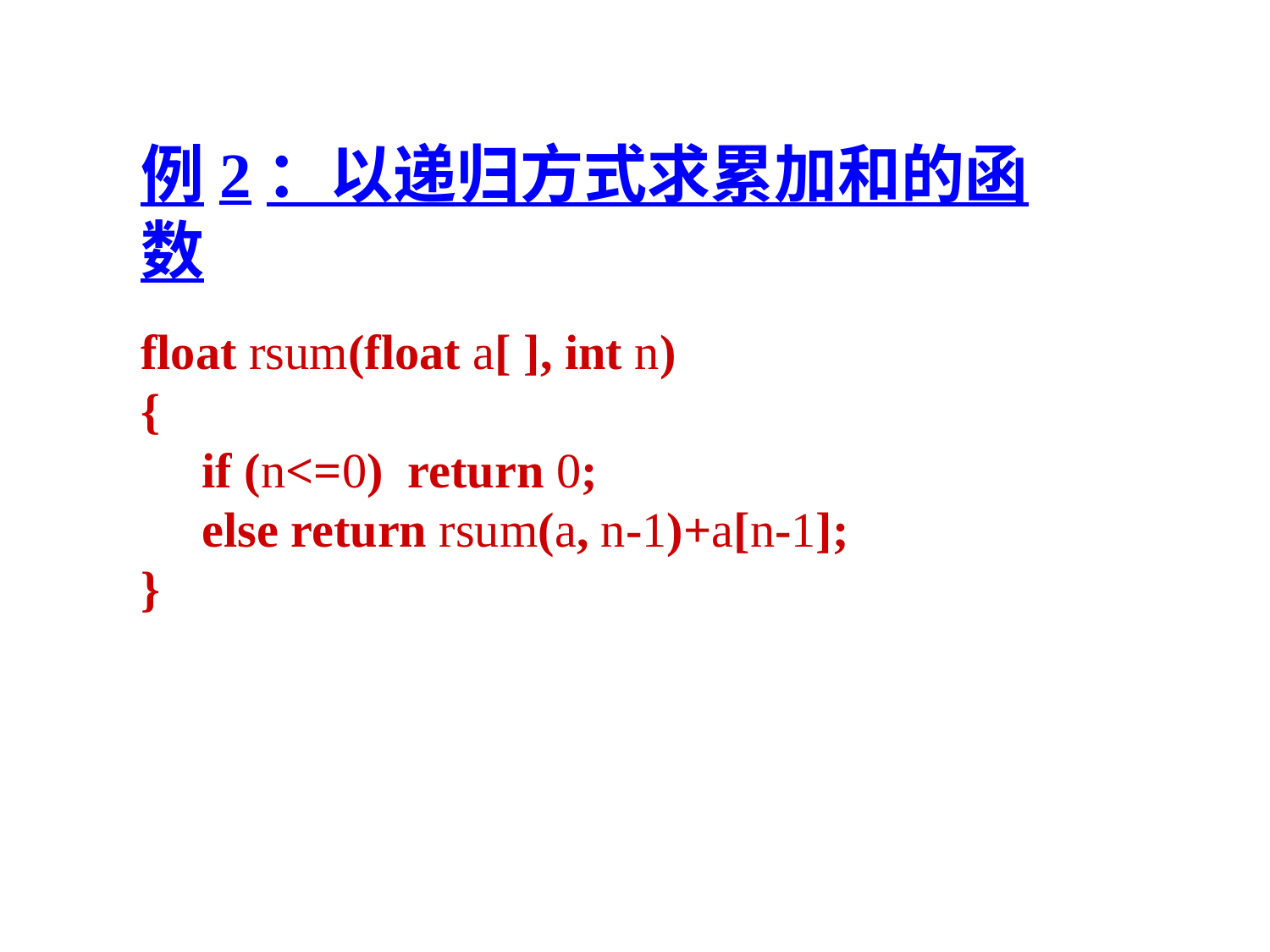

例2：以递归方式求累加和的函数

float rsum(float a[ ], int n)
{
     if (n<=0)  return 0;
     else return rsum(a, n-1)+a[n-1];
}
83